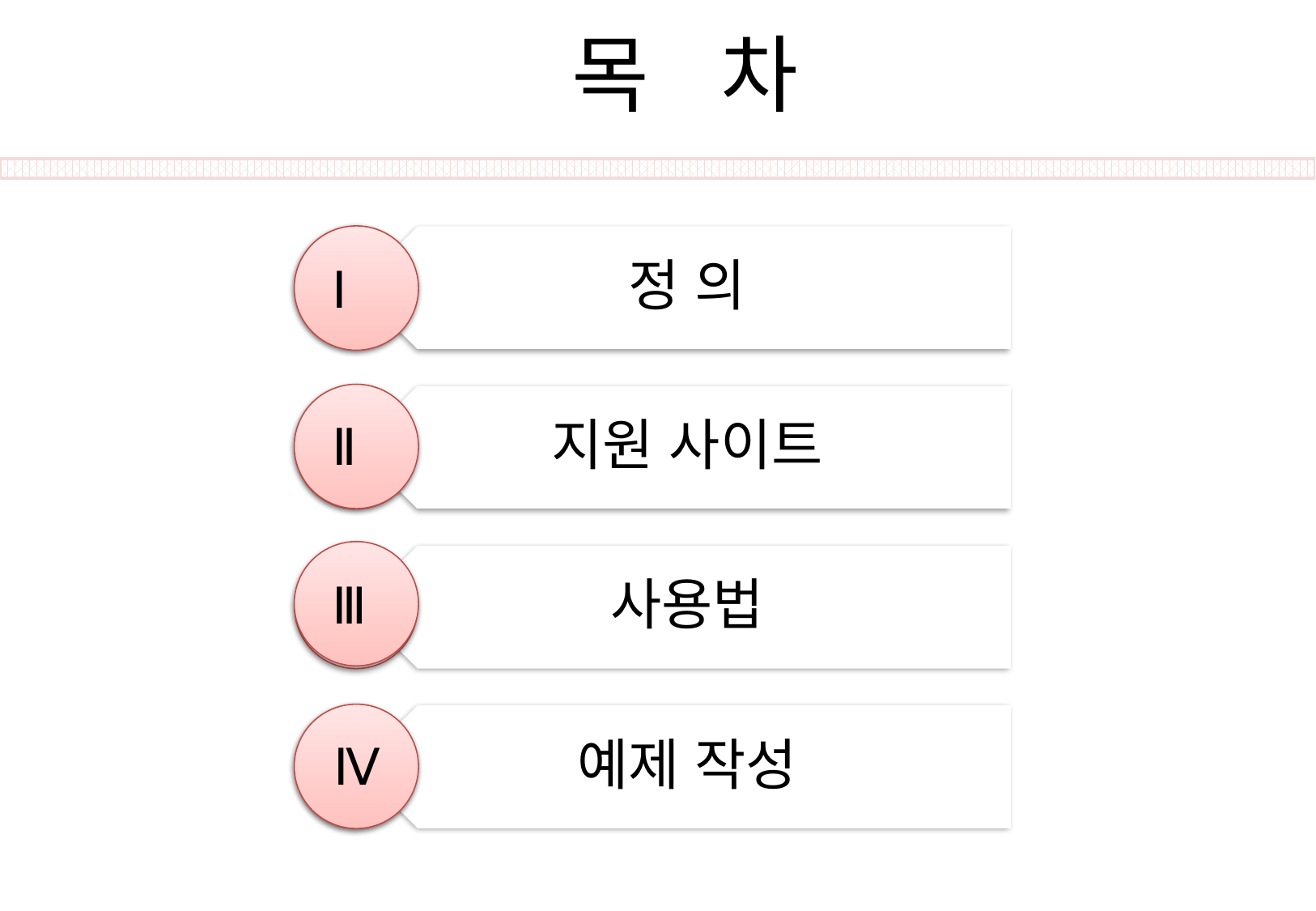

목   차

정 의
지원 사이트
사용법
예제 작성

Ⅰ

Ⅱ

Ⅲ

Ⅳ